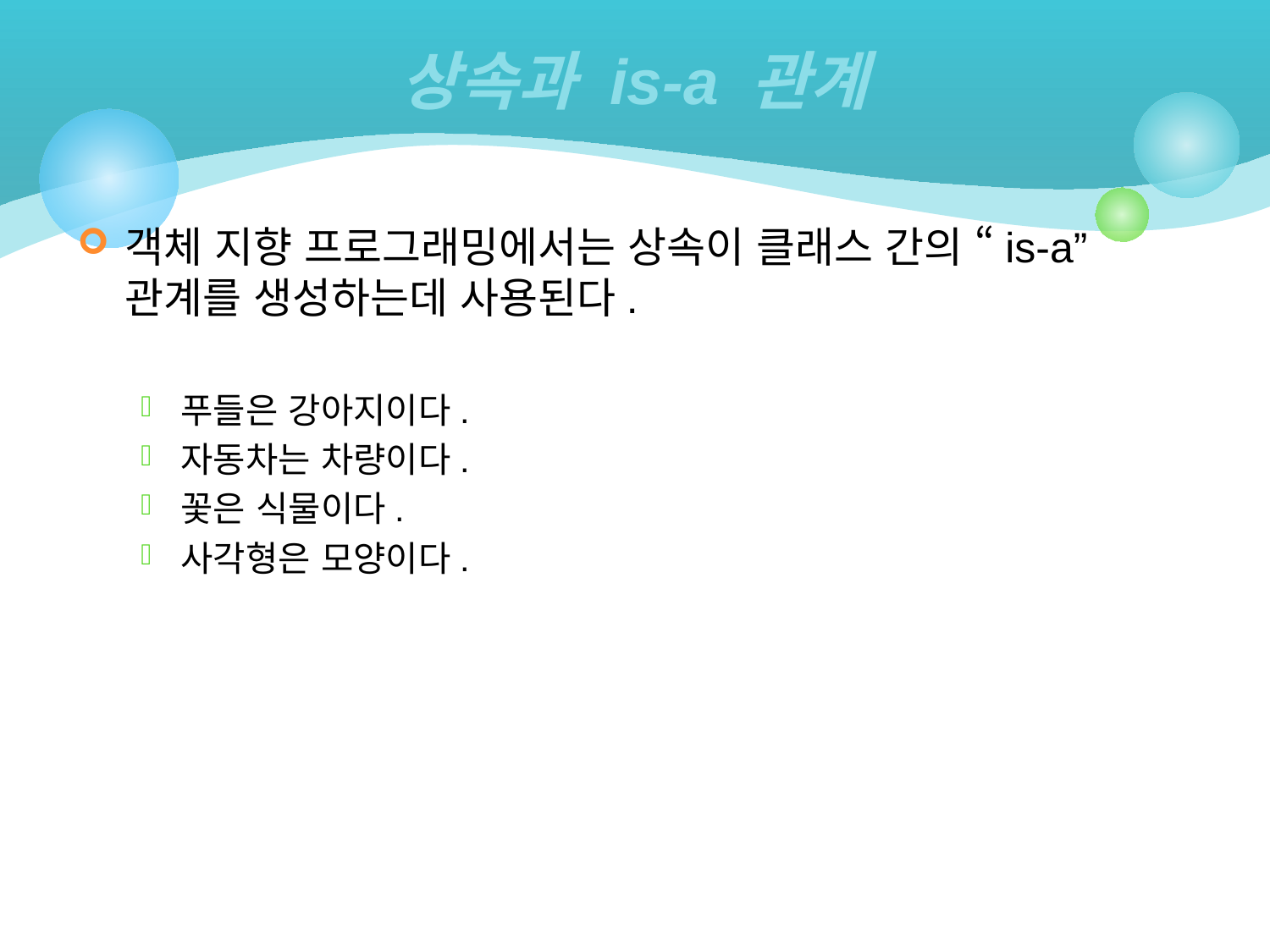

# 상속과 is-a 관계
객체 지향 프로그래밍에서는 상속이 클래스 간의 “is-a” 관계를 생성하는데 사용된다.

푸들은 강아지이다.
자동차는 차량이다.
꽃은 식물이다.
사각형은 모양이다.